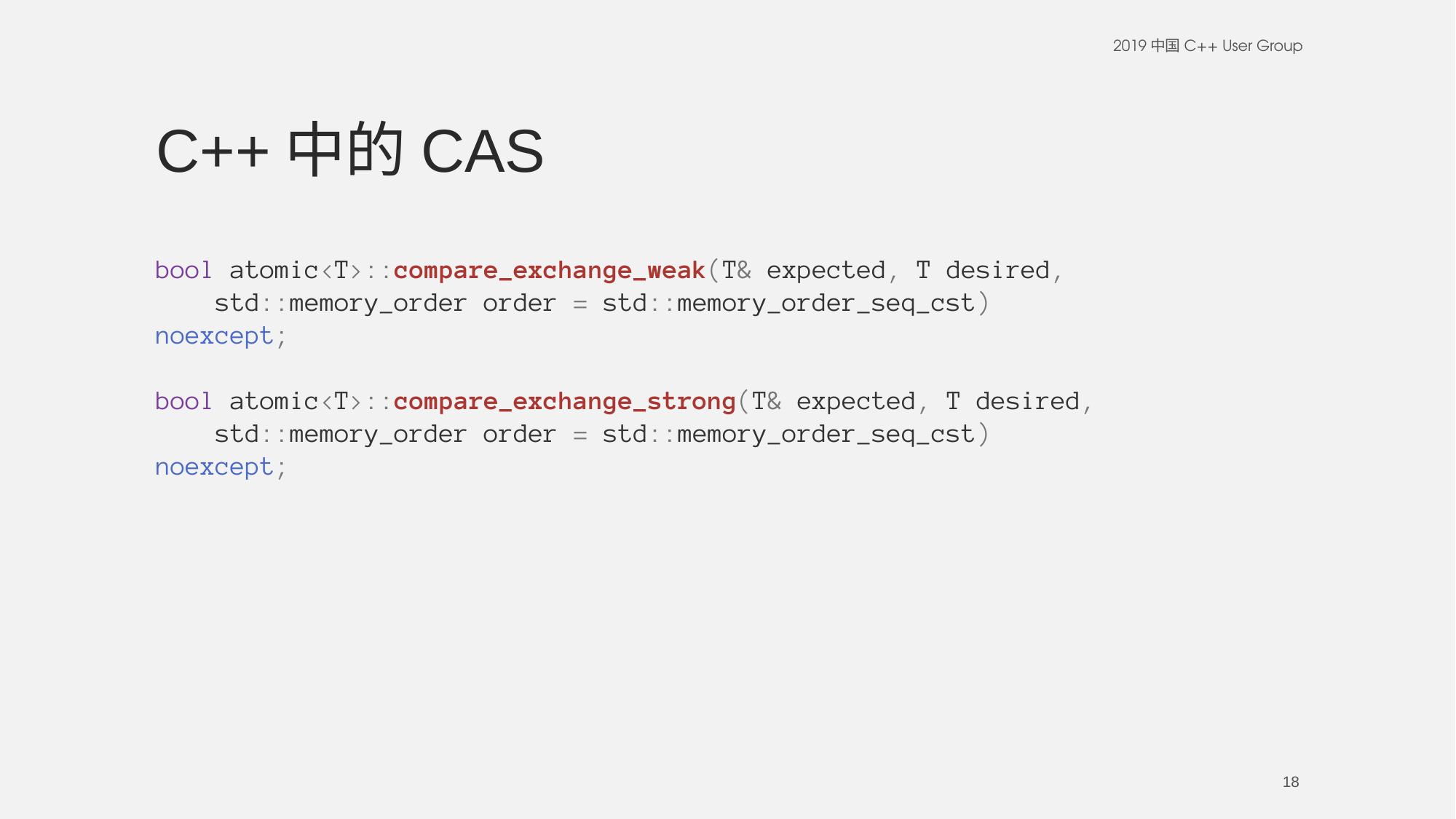

# C++中的CAS
bool atomic<T>::compare_exchange_weak(T& expected, T desired,
    std::memory_order order = std::memory_order_seq_cst) noexcept;

bool atomic<T>::compare_exchange_strong(T& expected, T desired,
    std::memory_order order = std::memory_order_seq_cst) noexcept;
18